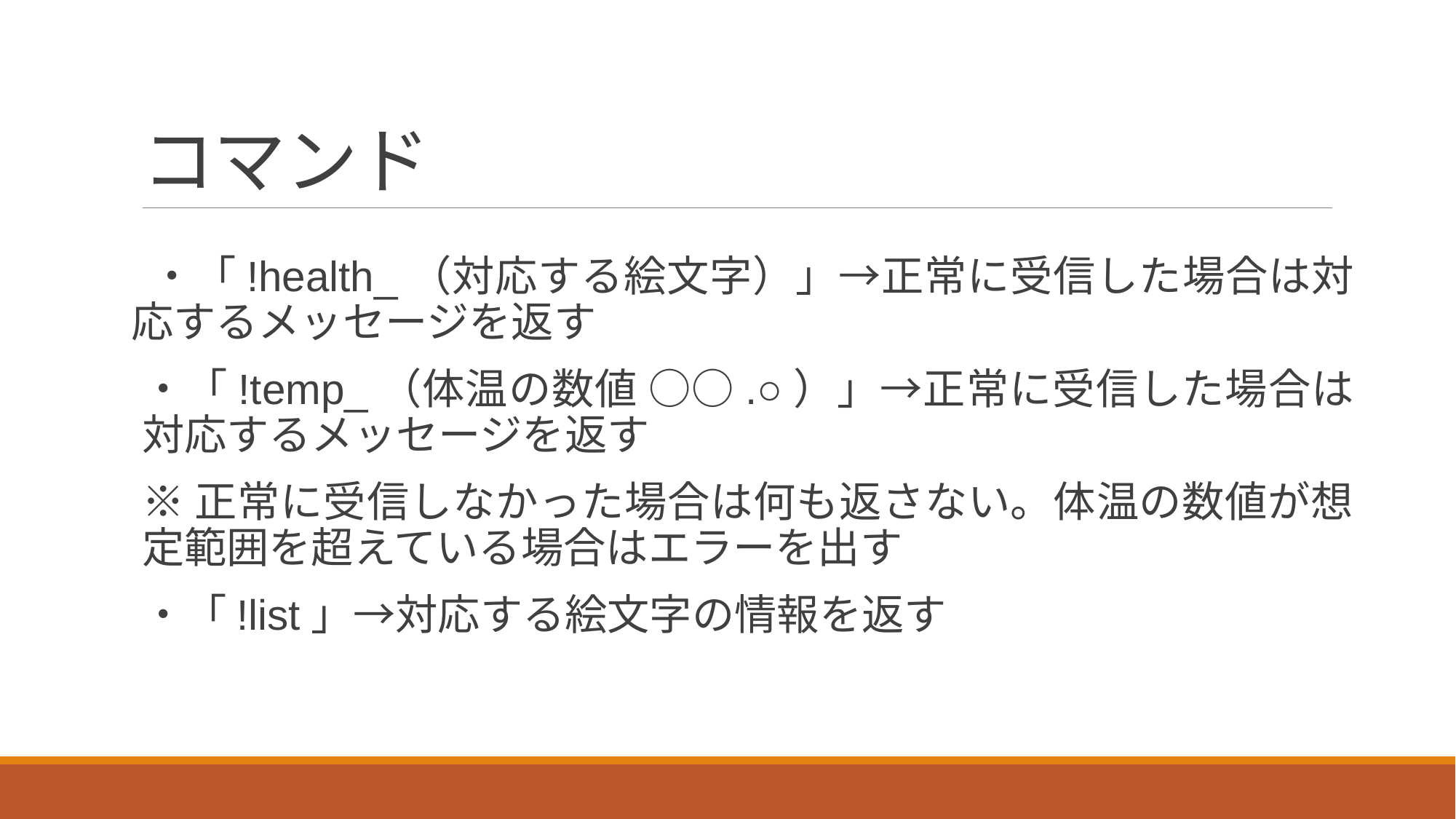

# コマンド
 ・「!health_（対応する絵文字）」→正常に受信した場合は対応するメッセージを返す
・「!temp_（体温の数値 ○○.○）」→正常に受信した場合は対応するメッセージを返す
※正常に受信しなかった場合は何も返さない。体温の数値が想定範囲を超えている場合はエラーを出す
・「!list」→対応する絵文字の情報を返す